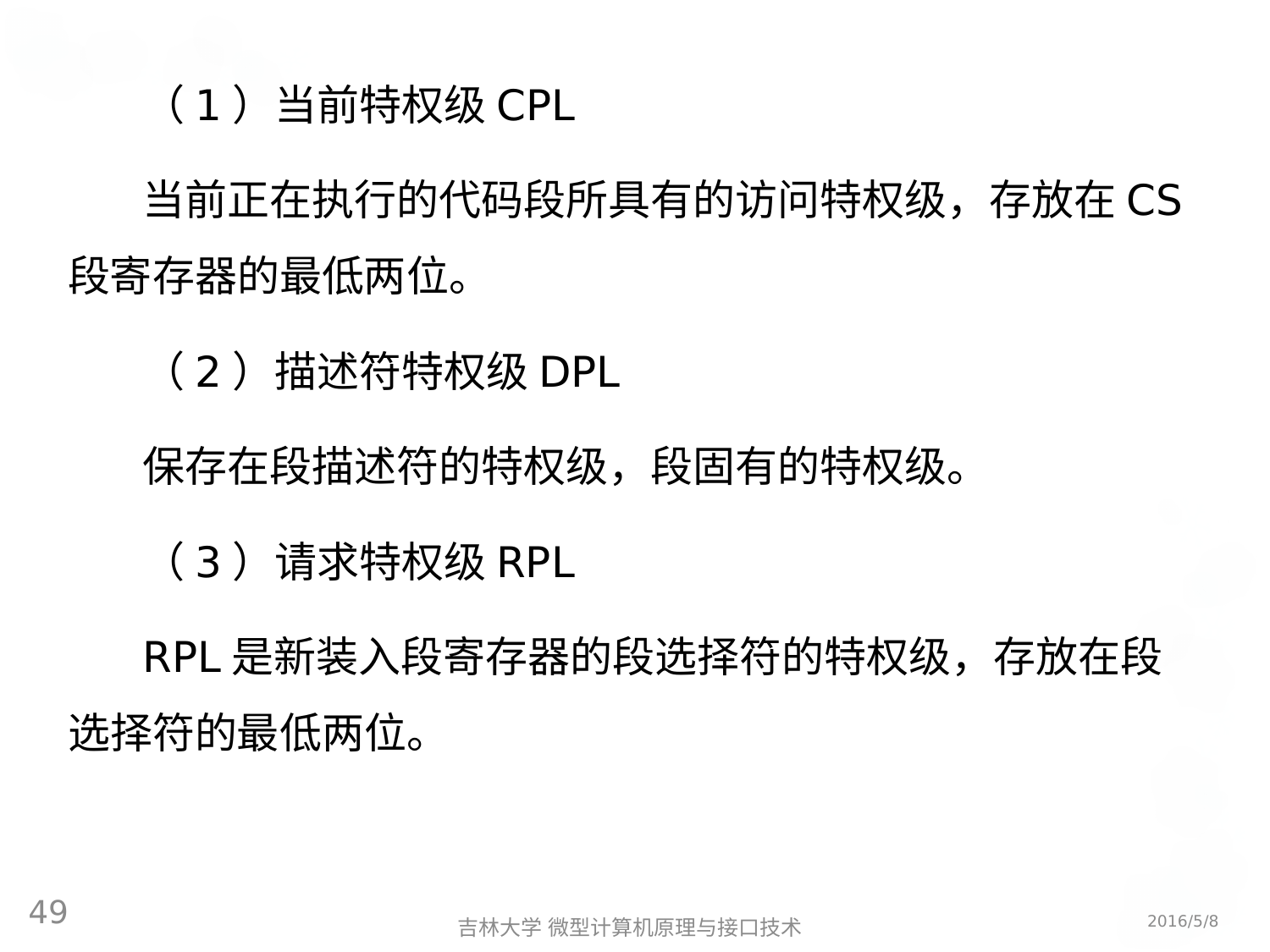

（1）当前特权级CPL
当前正在执行的代码段所具有的访问特权级，存放在CS段寄存器的最低两位。
（2）描述符特权级DPL
保存在段描述符的特权级，段固有的特权级。
（3）请求特权级RPL
RPL是新装入段寄存器的段选择符的特权级，存放在段选择符的最低两位。
49
2016/5/8
吉林大学 微型计算机原理与接口技术